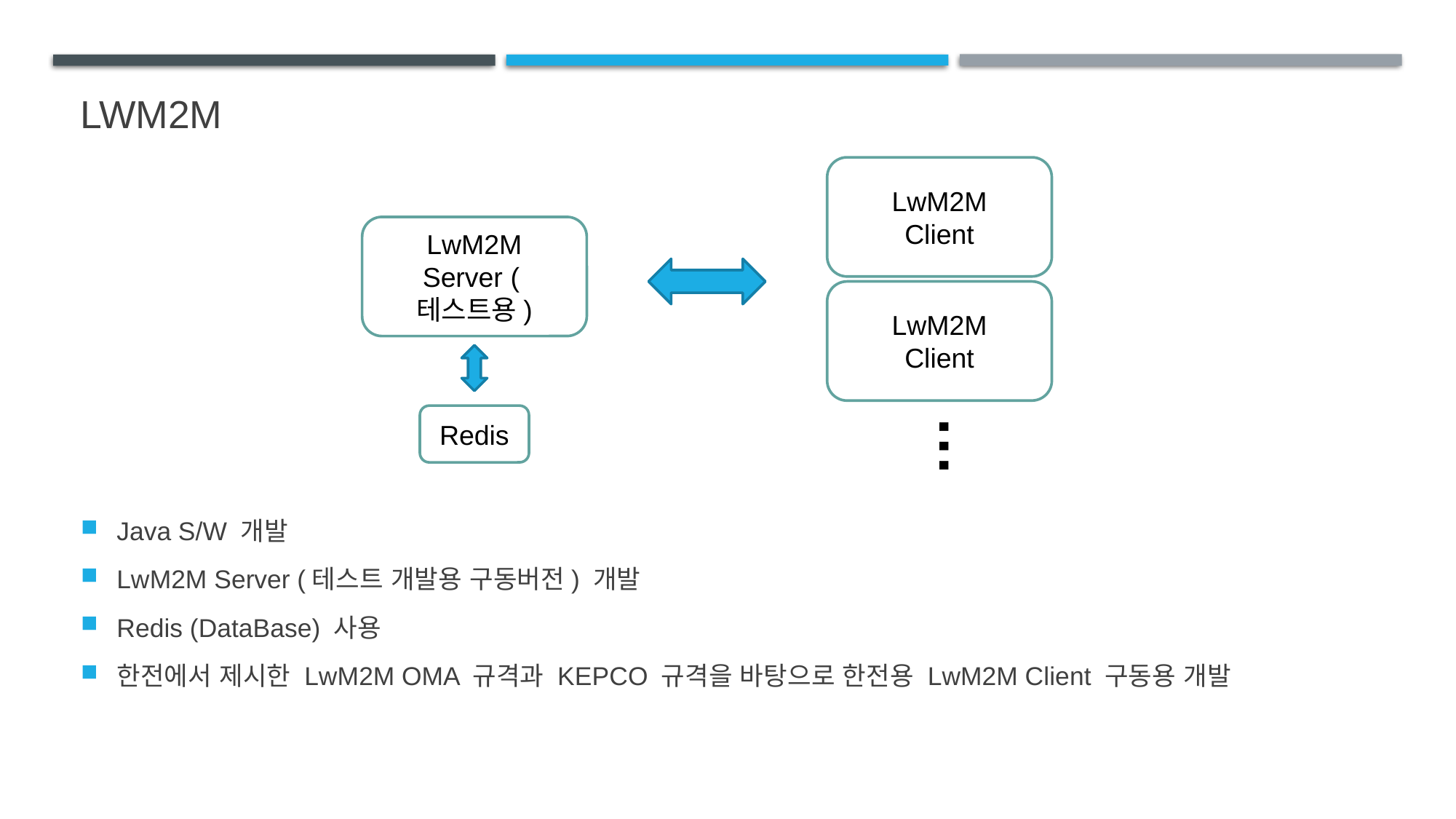

# Lwm2m
LwM2M
Client
LwM2M
Server (테스트용)

LwM2M
Client

Redis
…
Java S/W 개발
LwM2M Server (테스트 개발용 구동버전) 개발
Redis (DataBase) 사용
한전에서 제시한 LwM2M OMA 규격과 KEPCO 규격을 바탕으로 한전용 LwM2M Client 구동용 개발